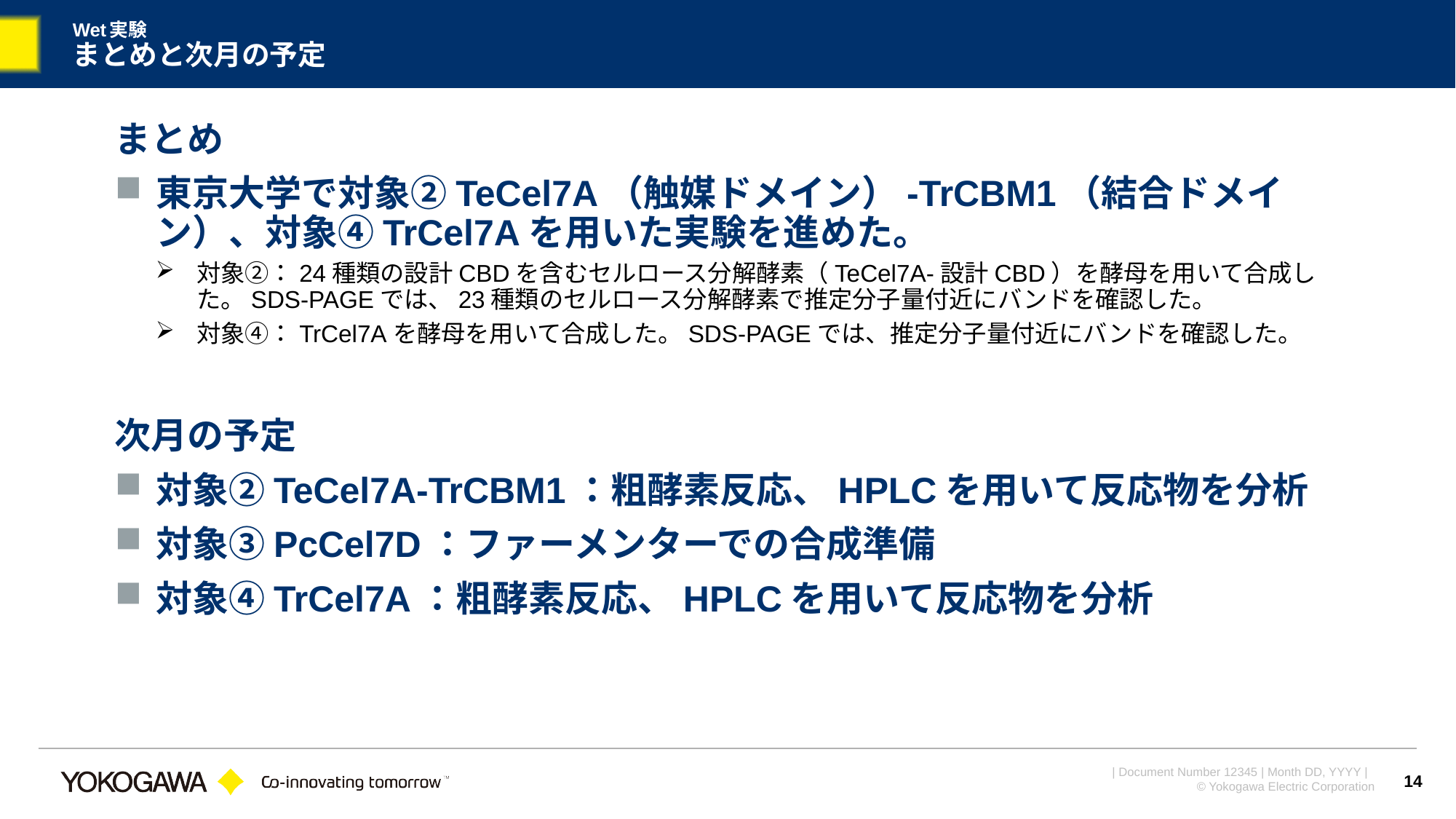

# Wet実験 まとめと次月の予定
まとめ
東京大学で対象②TeCel7A（触媒ドメイン）-TrCBM1（結合ドメイン）、対象④TrCel7Aを用いた実験を進めた。
対象②：24種類の設計CBDを含むセルロース分解酵素（TeCel7A-設計CBD）を酵母を用いて合成した。SDS-PAGEでは、23種類のセルロース分解酵素で推定分子量付近にバンドを確認した。
対象④：TrCel7Aを酵母を用いて合成した。SDS-PAGEでは、推定分子量付近にバンドを確認した。

次月の予定
対象②TeCel7A-TrCBM1：粗酵素反応、HPLCを用いて反応物を分析
対象③PcCel7D：ファーメンターでの合成準備
対象④TrCel7A：粗酵素反応、HPLCを用いて反応物を分析
14